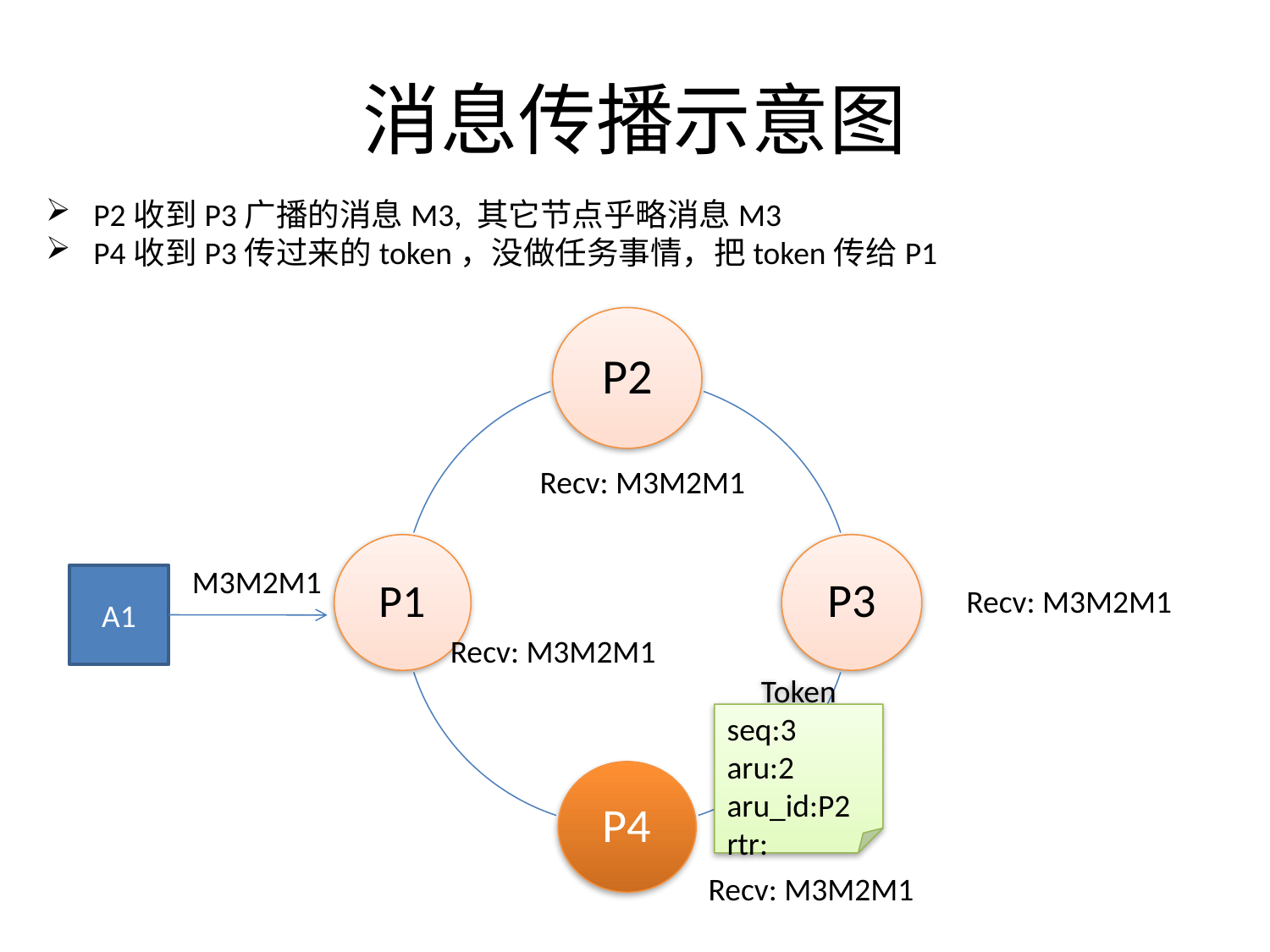

# 消息传播示意图
P2收到P3广播的消息M3, 其它节点乎略消息M3
P4收到P3传过来的token，没做任务事情，把token传给P1

P2
P3
P4
P1
Recv: M3M2M1
M3M2M1
A1
Recv: M3M2M1

Recv: M3M2M1
Token
seq:3
aru:2
aru_id:P2
rtr:
Recv: M3M2M1